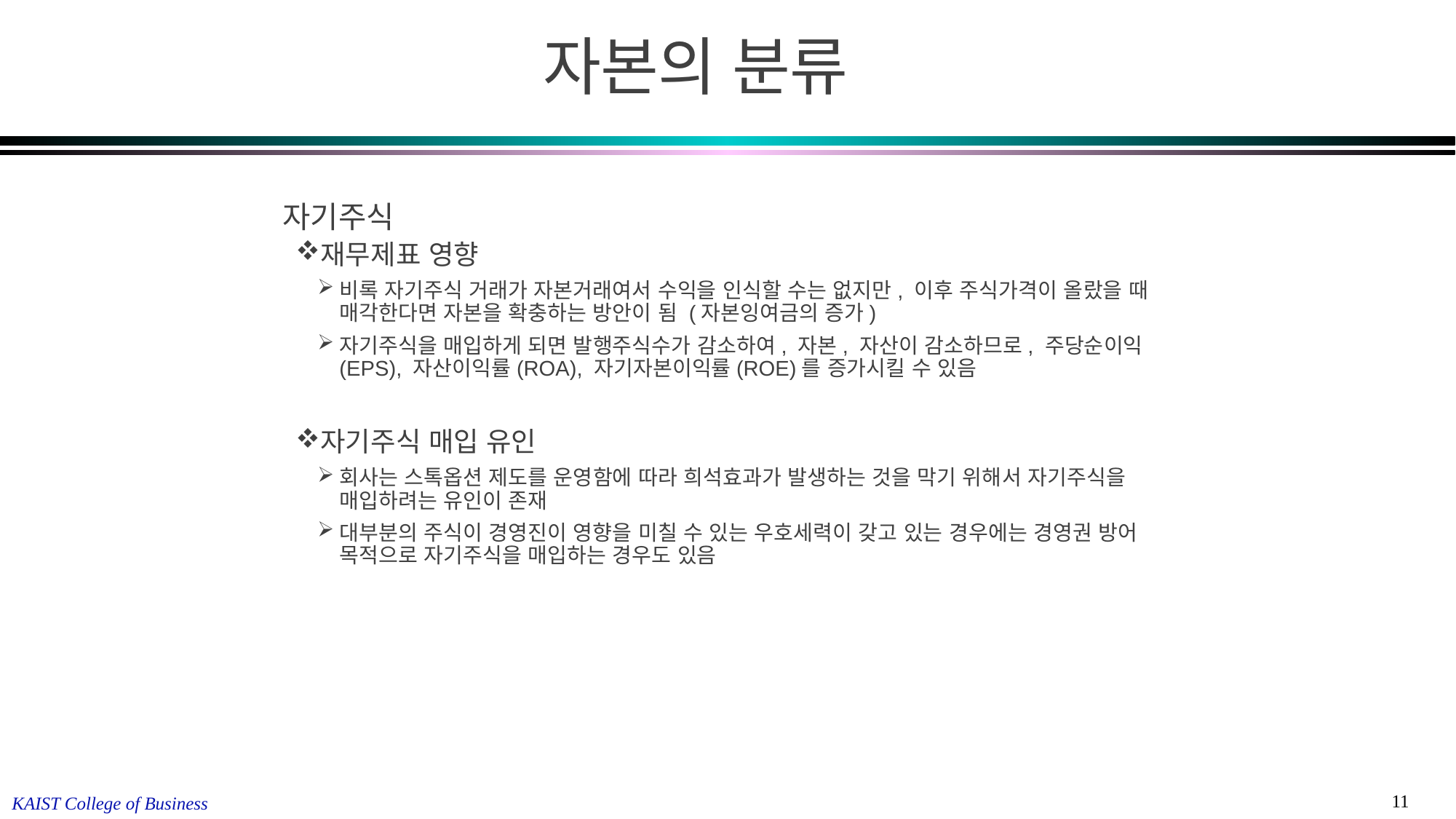

자본의 분류
자기주식
재무제표 영향
비록 자기주식 거래가 자본거래여서 수익을 인식할 수는 없지만, 이후 주식가격이 올랐을 때 매각한다면 자본을 확충하는 방안이 됨 (자본잉여금의 증가)
자기주식을 매입하게 되면 발행주식수가 감소하여, 자본, 자산이 감소하므로, 주당순이익(EPS), 자산이익률(ROA), 자기자본이익률(ROE)를 증가시킬 수 있음

자기주식 매입 유인
회사는 스톡옵션 제도를 운영함에 따라 희석효과가 발생하는 것을 막기 위해서 자기주식을 매입하려는 유인이 존재
대부분의 주식이 경영진이 영향을 미칠 수 있는 우호세력이 갖고 있는 경우에는 경영권 방어 목적으로 자기주식을 매입하는 경우도 있음